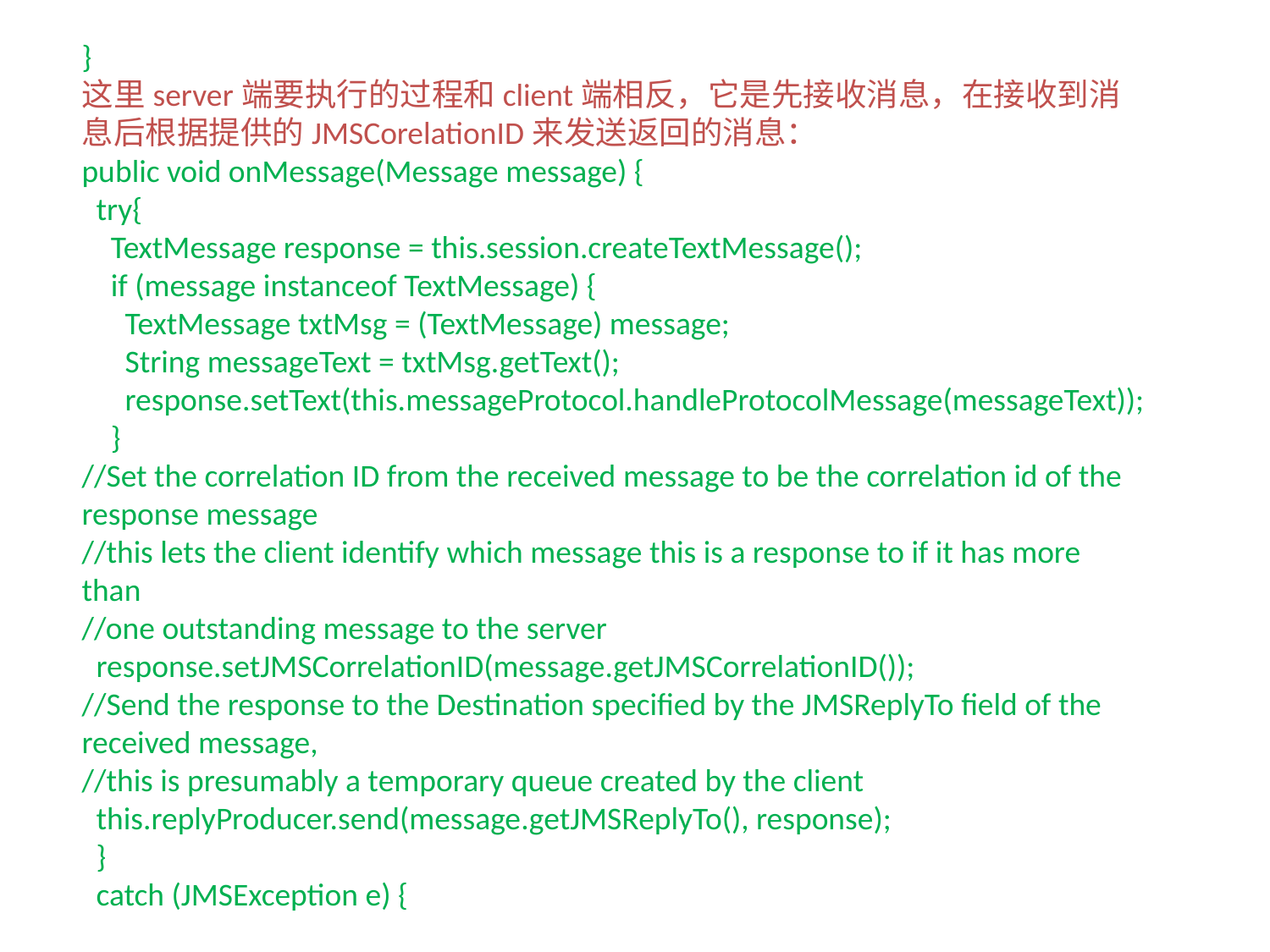

}
这里server端要执行的过程和client端相反，它是先接收消息，在接收到消息后根据提供的JMSCorelationID来发送返回的消息：
public void onMessage(Message message) {
  try{
    TextMessage response = this.session.createTextMessage();
    if (message instanceof TextMessage) {
      TextMessage txtMsg = (TextMessage) message;
      String messageText = txtMsg.getText();
      response.setText(this.messageProtocol.handleProtocolMessage(messageText));
    }
//Set the correlation ID from the received message to be the correlation id of the response message
//this lets the client identify which message this is a response to if it has more than
//one outstanding message to the server
  response.setJMSCorrelationID(message.getJMSCorrelationID());
//Send the response to the Destination specified by the JMSReplyTo field of the received message,
//this is presumably a temporary queue created by the client
  this.replyProducer.send(message.getJMSReplyTo(), response);
  }
  catch (JMSException e) {